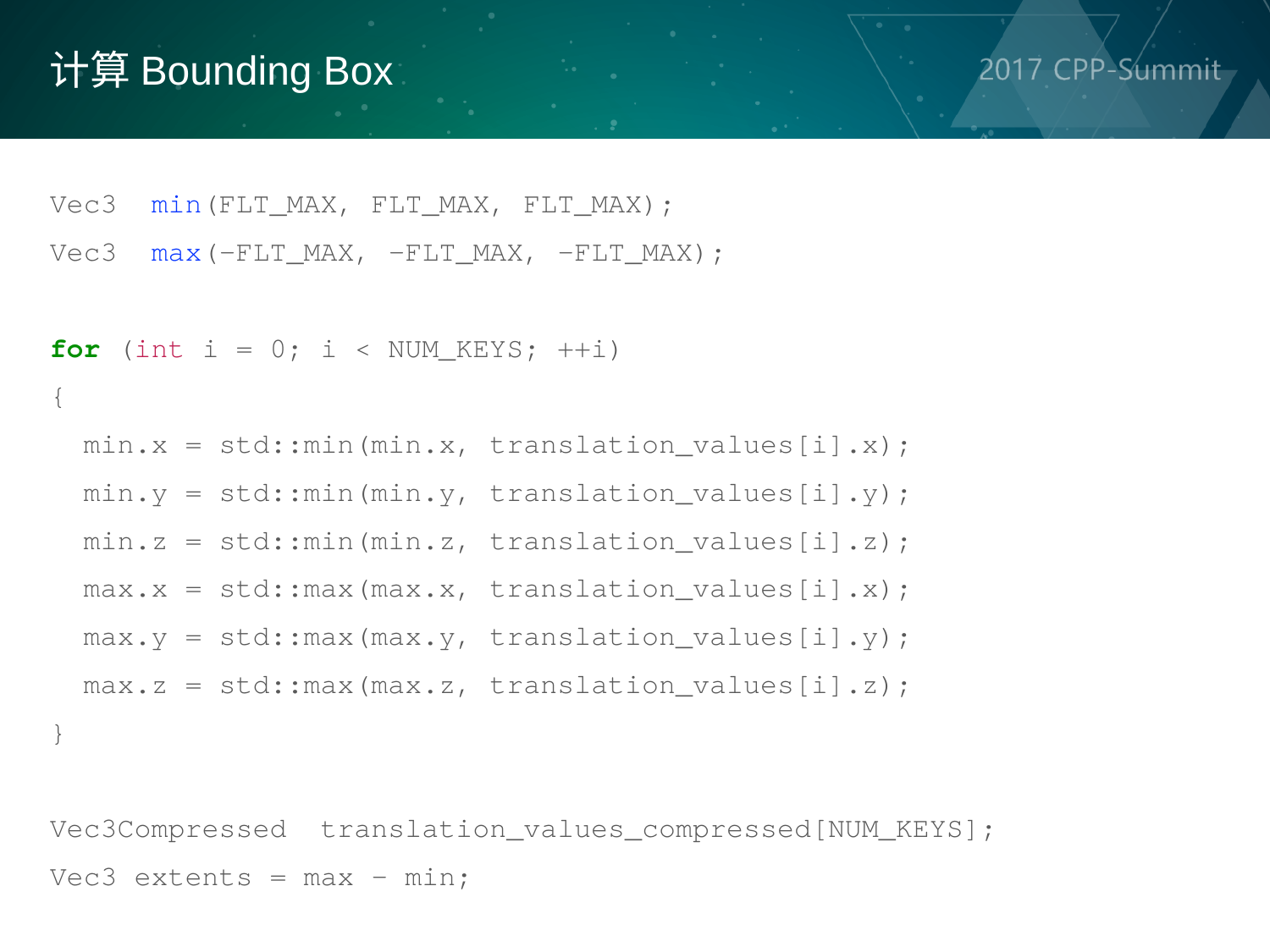

计算Bounding Box
Vec3  min(FLT_MAX, FLT_MAX, FLT_MAX);
Vec3  max(-FLT_MAX, -FLT_MAX, -FLT_MAX);

for (int i = 0; i < NUM_KEYS; ++i)
{
  min.x = std::min(min.x, translation_values[i].x);
  min.y = std::min(min.y, translation_values[i].y);
  min.z = std::min(min.z, translation_values[i].z);
  max.x = std::max(max.x, translation_values[i].x);
  max.y = std::max(max.y, translation_values[i].y);
  max.z = std::max(max.z, translation_values[i].z);
}

Vec3Compressed  translation_values_compressed[NUM_KEYS];
Vec3 extents = max – min;